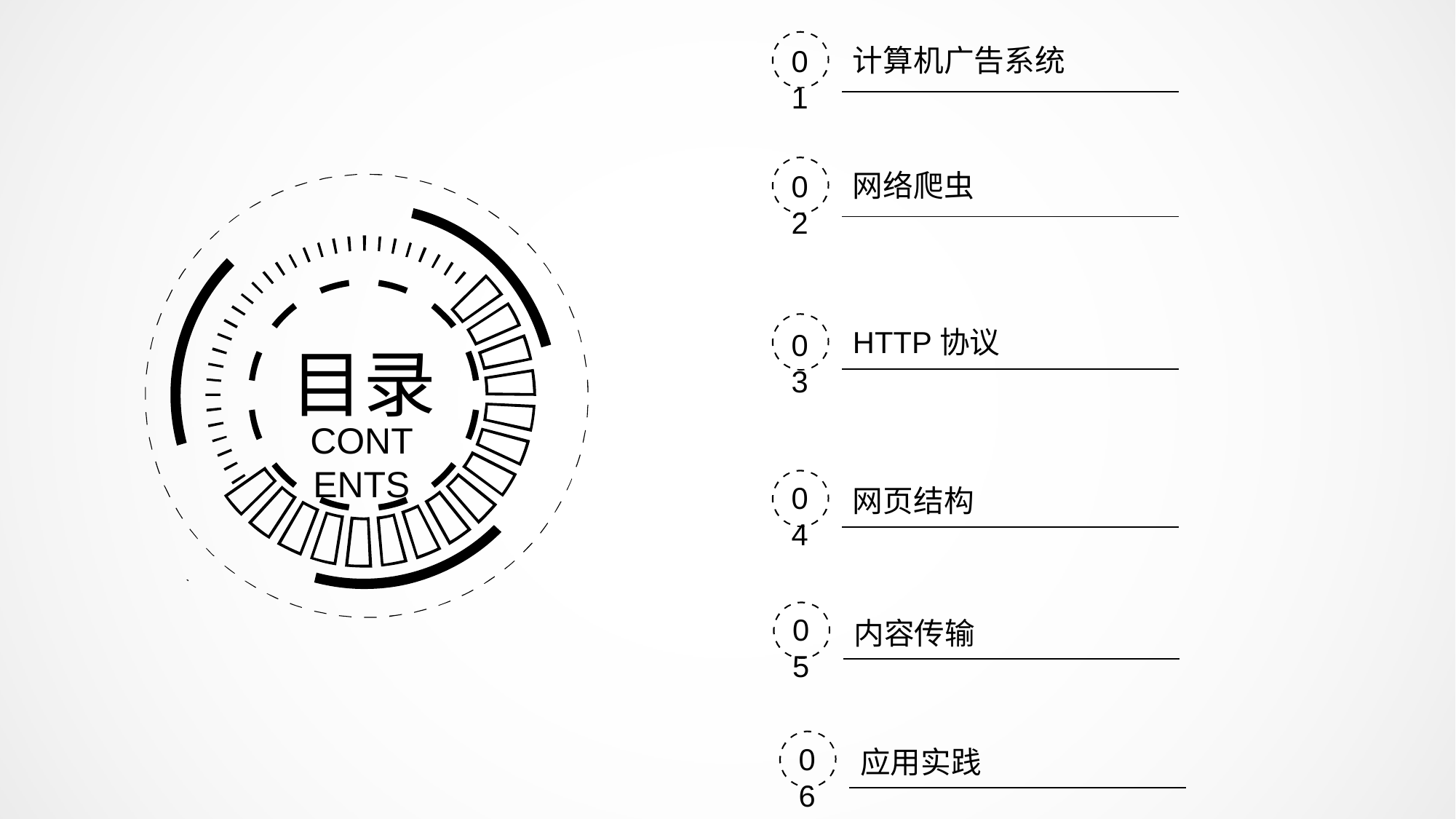

计算机广告系统
01

网络爬虫
02

HTTP协议
03
目录
CONTENTS

04
网页结构

05
内容传输

06
应用实践